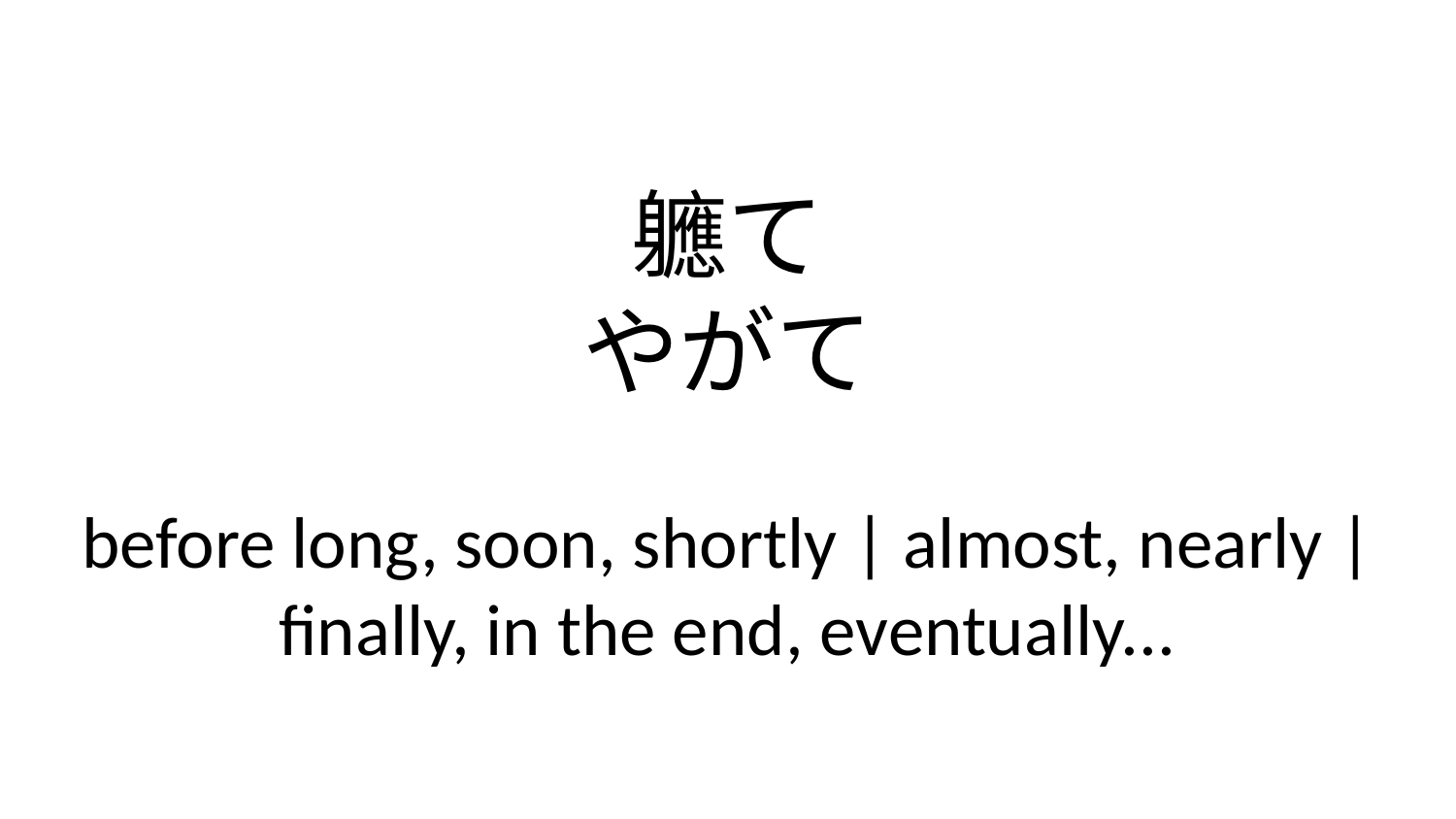

軈て
やがて
before long, soon, shortly | almost, nearly | finally, in the end, eventually...
466-480